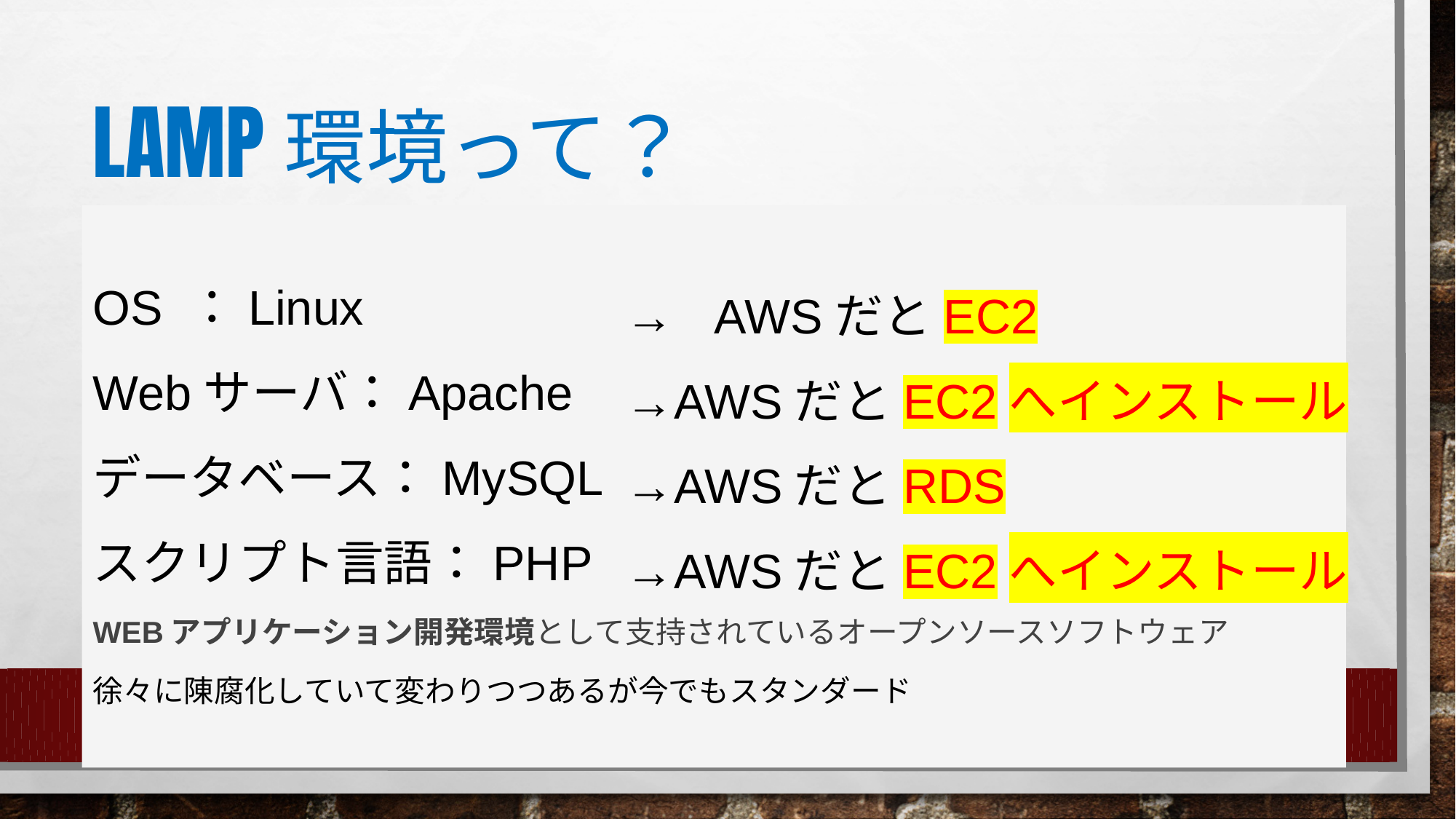

# LAMP環境って？
OS ：Linux
Webサーバ：Apache
データベース：MySQL
スクリプト言語：PHP
Webアプリケーション開発環境として支持されているオープンソースソフトウェア
徐々に陳腐化していて変わりつつあるが今でもスタンダード
→   AWSだとEC2
→AWSだとEC2へインストール
→AWSだとRDS
→AWSだとEC2へインストール